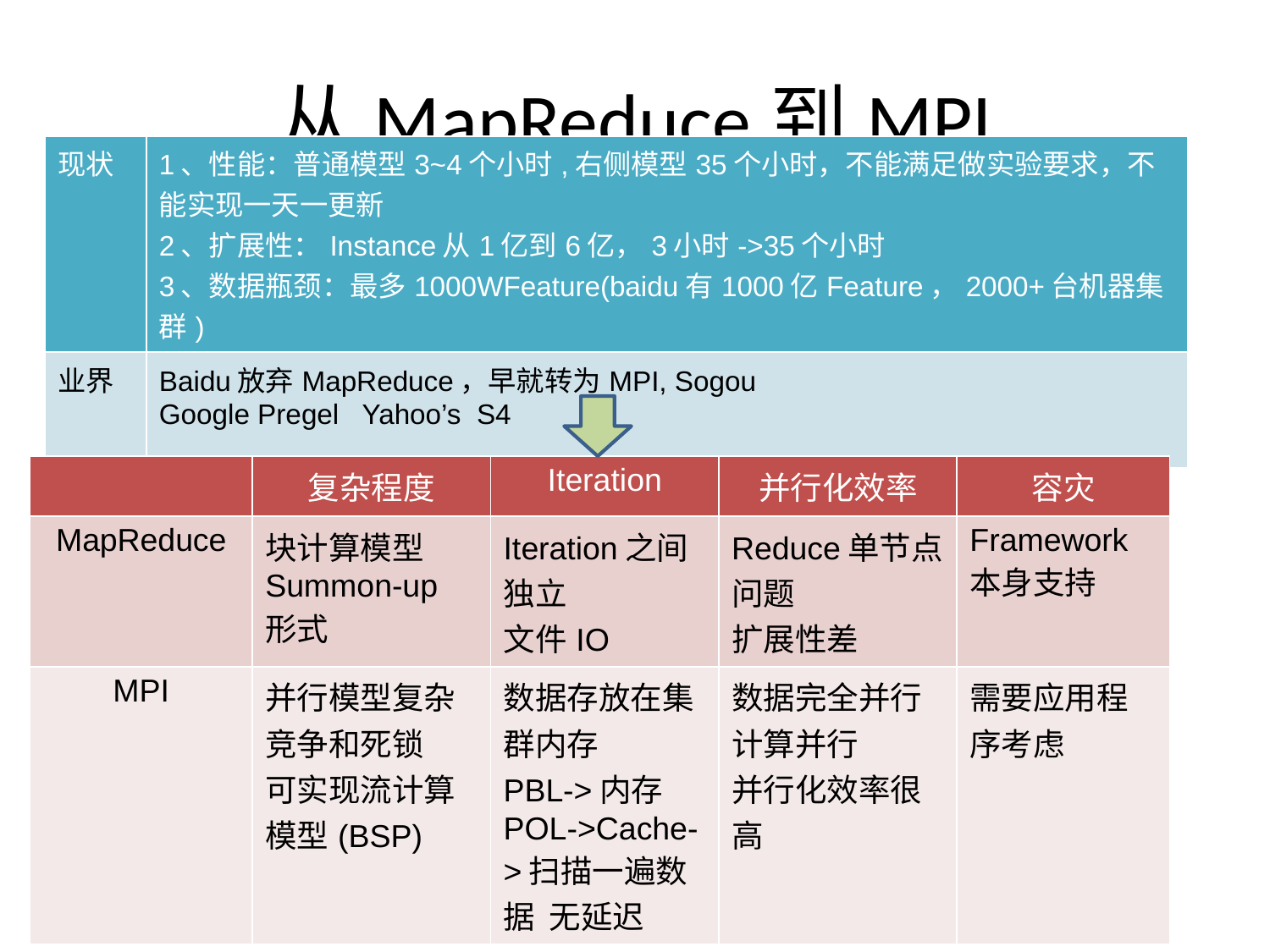

# 从MapReduce到MPI
| 现状 | 1、性能：普通模型3~4个小时,右侧模型35个小时，不能满足做实验要求，不能实现一天一更新 2、扩展性：Instance从1亿到6亿，3小时->35个小时 3、数据瓶颈：最多1000WFeature(baidu有1000亿Feature，2000+台机器集群) |
| --- | --- |
| 业界 | Baidu放弃MapReduce，早就转为MPI, Sogou Google Pregel Yahoo’s S4 |

|  | 复杂程度 | Iteration | 并行化效率 | 容灾 |
| --- | --- | --- | --- | --- |
| MapReduce | 块计算模型 Summon-up 形式 | Iteration之间独立 文件IO | Reduce单节点问题 扩展性差 | Framework本身支持 |
| MPI | 并行模型复杂 竞争和死锁 可实现流计算模型(BSP) | 数据存放在集群内存 PBL->内存 POL->Cache->扫描一遍数据 无延迟 | 数据完全并行 计算并行 并行化效率很高 | 需要应用程序考虑 |